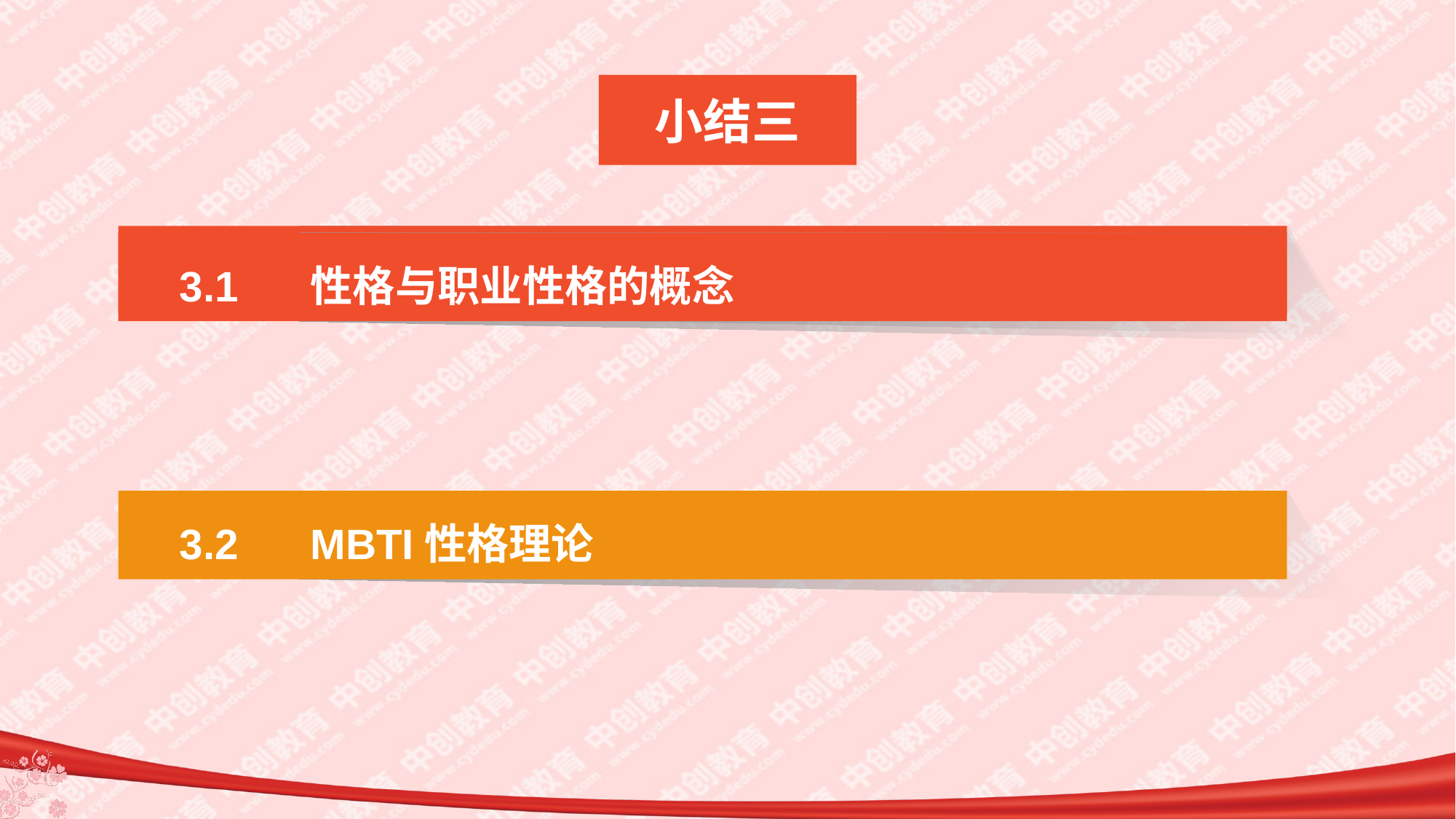

小结三
01
 职业生涯规划的简单步骤

3.1
性格与职业性格的概念

3.2
MBTI性格理论